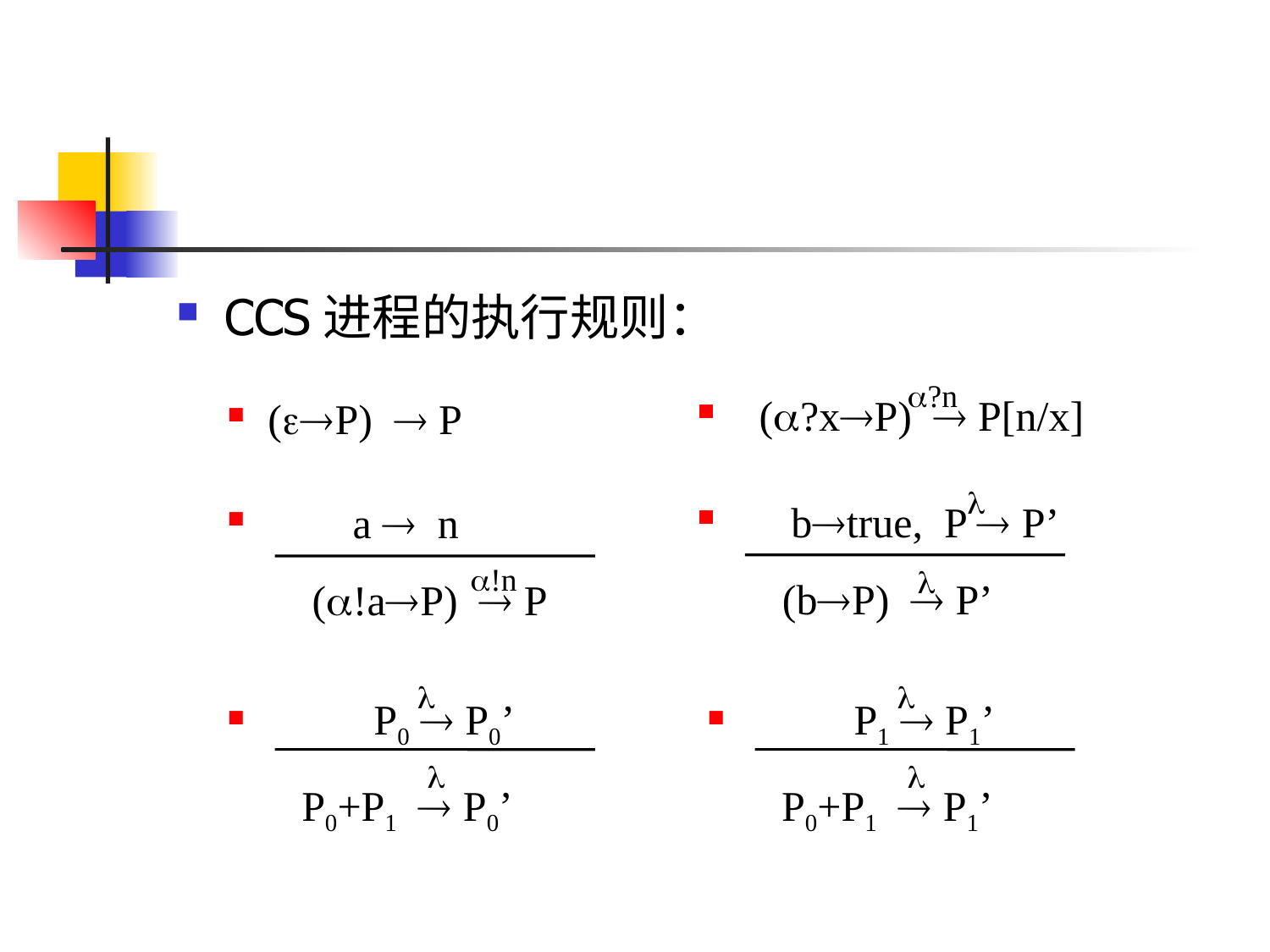

#
CCS进程的执行规则：
α?n
   (α?x→P)  → P[n/x]
 (ε→P)  → P
      b→true,  P → P’
        (b→P)  → P’
λ

λ
         a →  n
        (α!a→P)  → P
α!n

           P0 → P0’
       P0+P1  → P0’
λ

λ
           P1 → P1’
       P0+P1  → P1’
λ

λ